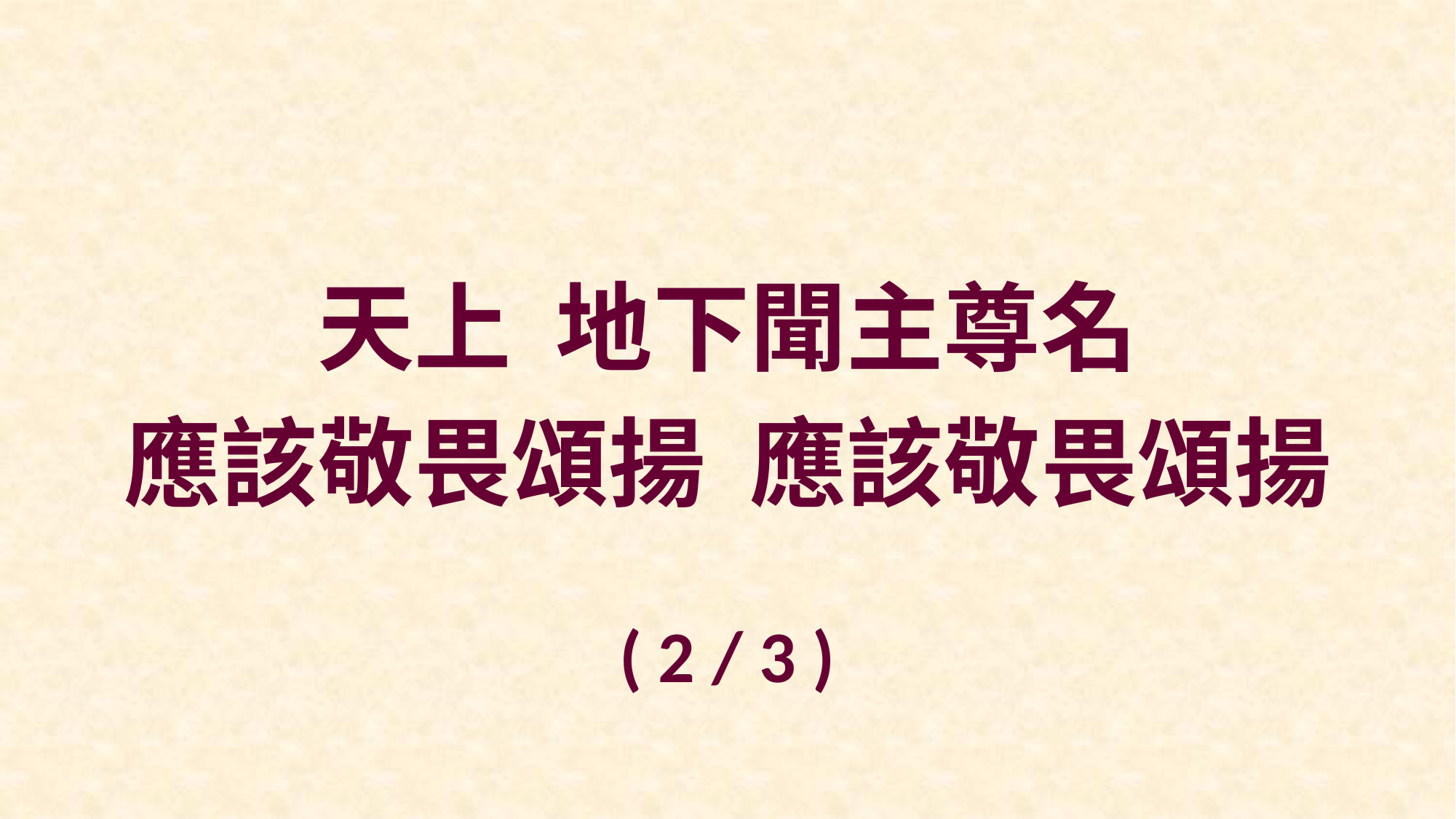

天上  地下聞主尊名
應該敬畏頌揚  應該敬畏頌揚
( 2 / 3 )